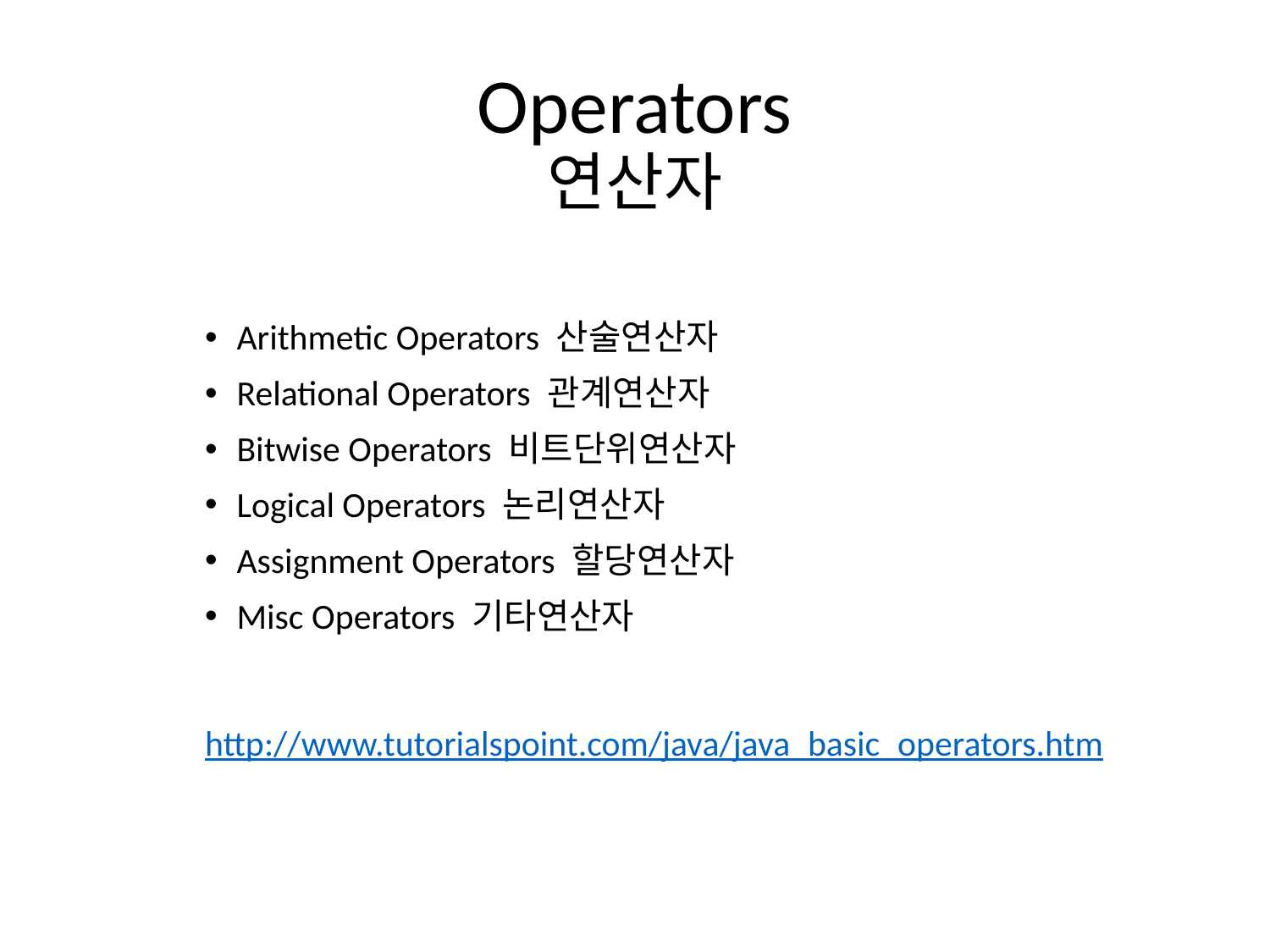

# Operators 연산자

Arithmetic Operators 산술연산자
Relational Operators 관계연산자
Bitwise Operators 비트단위연산자
Logical Operators 논리연산자
Assignment Operators 할당연산자
Misc Operators 기타연산자

http://www.tutorialspoint.com/java/java_basic_operators.htm